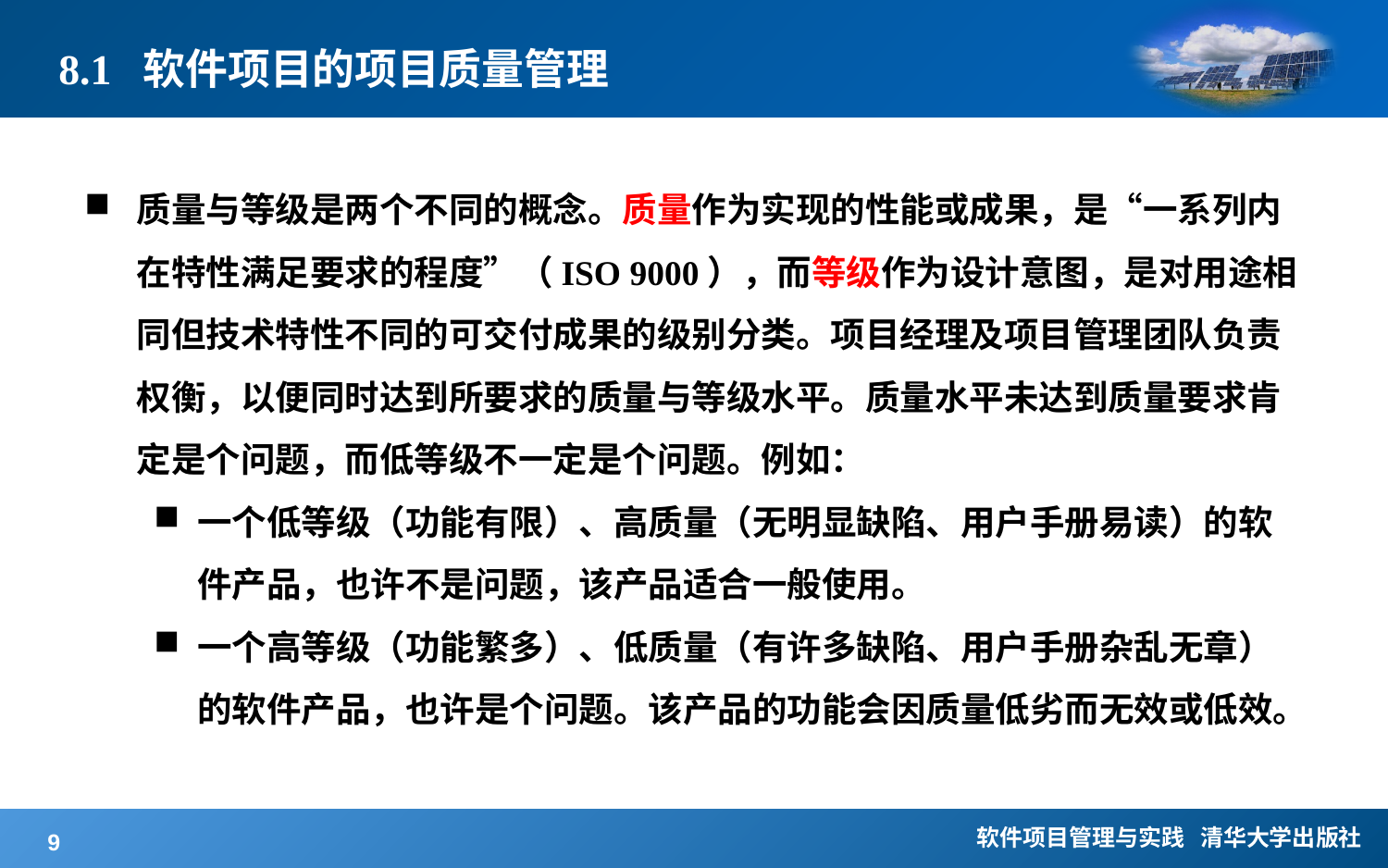

# 8.1  软件项目的项目质量管理
质量与等级是两个不同的概念。质量作为实现的性能或成果，是“一系列内在特性满足要求的程度”（ISO 9000），而等级作为设计意图，是对用途相同但技术特性不同的可交付成果的级别分类。项目经理及项目管理团队负责权衡，以便同时达到所要求的质量与等级水平。质量水平未达到质量要求肯定是个问题，而低等级不一定是个问题。例如：
一个低等级（功能有限）、高质量（无明显缺陷、用户手册易读）的软件产品，也许不是问题，该产品适合一般使用。
一个高等级（功能繁多）、低质量（有许多缺陷、用户手册杂乱无章）的软件产品，也许是个问题。该产品的功能会因质量低劣而无效或低效。